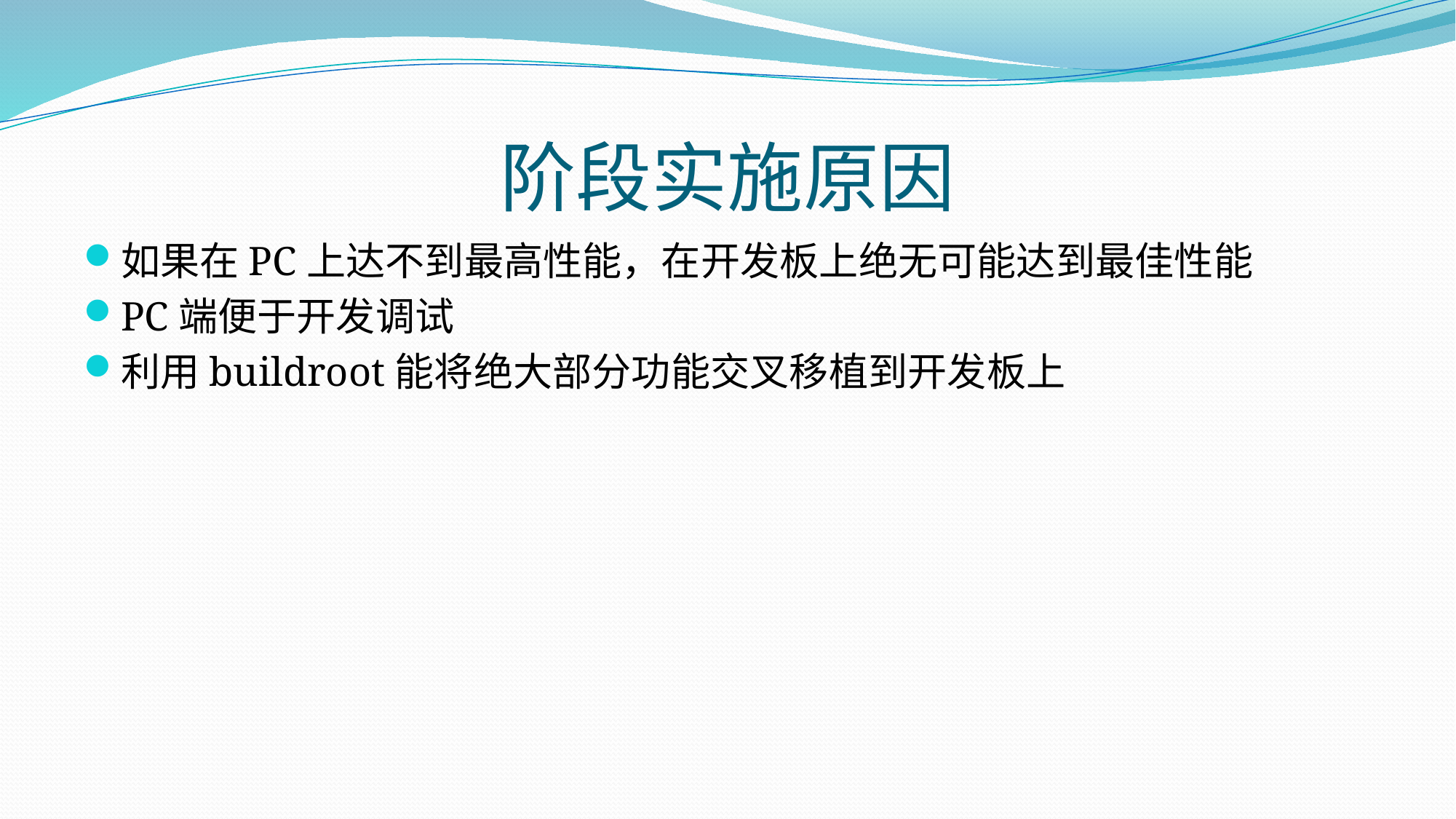

# 阶段实施原因
如果在PC上达不到最高性能，在开发板上绝无可能达到最佳性能
PC端便于开发调试
利用buildroot能将绝大部分功能交叉移植到开发板上